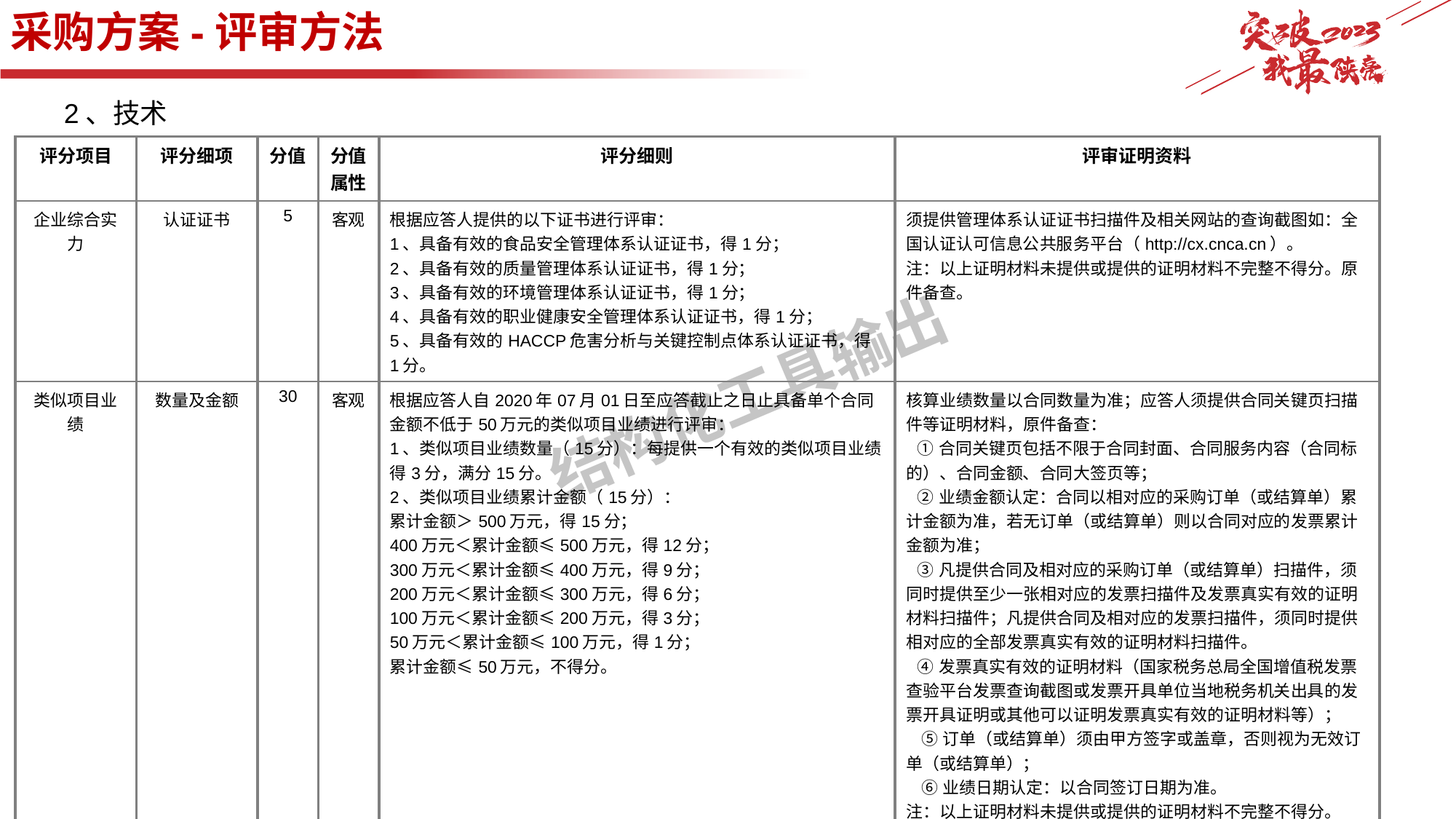

采购方案-评审方法
  2、技术
| 评分项目 | 评分细项 | 分值 | 分值属性 | 评分细则 | 评审证明资料 |
| --- | --- | --- | --- | --- | --- |
| 企业综合实力 | 认证证书 | 5 | 客观 | 根据应答人提供的以下证书进行评审： 1、具备有效的食品安全管理体系认证证书，得1分； 2、具备有效的质量管理体系认证证书，得1分； 3、具备有效的环境管理体系认证证书，得1分； 4、具备有效的职业健康安全管理体系认证证书，得1分； 5、具备有效的HACCP危害分析与关键控制点体系认证证书，得1分。 | 须提供管理体系认证证书扫描件及相关网站的查询截图如：全国认证认可信息公共服务平台（http://cx.cnca.cn）。 注：以上证明材料未提供或提供的证明材料不完整不得分。原件备查。 |
| 类似项目业绩 | 数量及金额 | 30 | 客观 | 根据应答人自2020年07月01日至应答截止之日止具备单个合同金额不低于50万元的类似项目业绩进行评审： 1、类似项目业绩数量（15分）：每提供一个有效的类似项目业绩得3分，满分15分。 2、类似项目业绩累计金额（15分）： 累计金额＞500万元，得15分； 400万元＜累计金额≤500万元，得12分； 300万元＜累计金额≤400万元，得9分； 200万元＜累计金额≤300万元，得6分； 100万元＜累计金额≤200万元，得3分； 50万元＜累计金额≤100万元，得1分； 累计金额≤50万元，不得分。 | 核算业绩数量以合同数量为准；应答人须提供合同关键页扫描件等证明材料，原件备查： ①合同关键页包括不限于合同封面、合同服务内容（合同标的）、合同金额、合同大签页等； ②业绩金额认定：合同以相对应的采购订单（或结算单）累计金额为准，若无订单（或结算单）则以合同对应的发票累计金额为准； ③凡提供合同及相对应的采购订单（或结算单）扫描件，须同时提供至少一张相对应的发票扫描件及发票真实有效的证明材料扫描件；凡提供合同及相对应的发票扫描件，须同时提供相对应的全部发票真实有效的证明材料扫描件。 ④发票真实有效的证明材料（国家税务总局全国增值税发票查验平台发票查询截图或发票开具单位当地税务机关出具的发票开具证明或其他可以证明发票真实有效的证明材料等）； ⑤订单（或结算单）须由甲方签字或盖章，否则视为无效订单（或结算单）； ⑥业绩日期认定：以合同签订日期为准。 注：以上证明材料未提供或提供的证明材料不完整不得分。 |